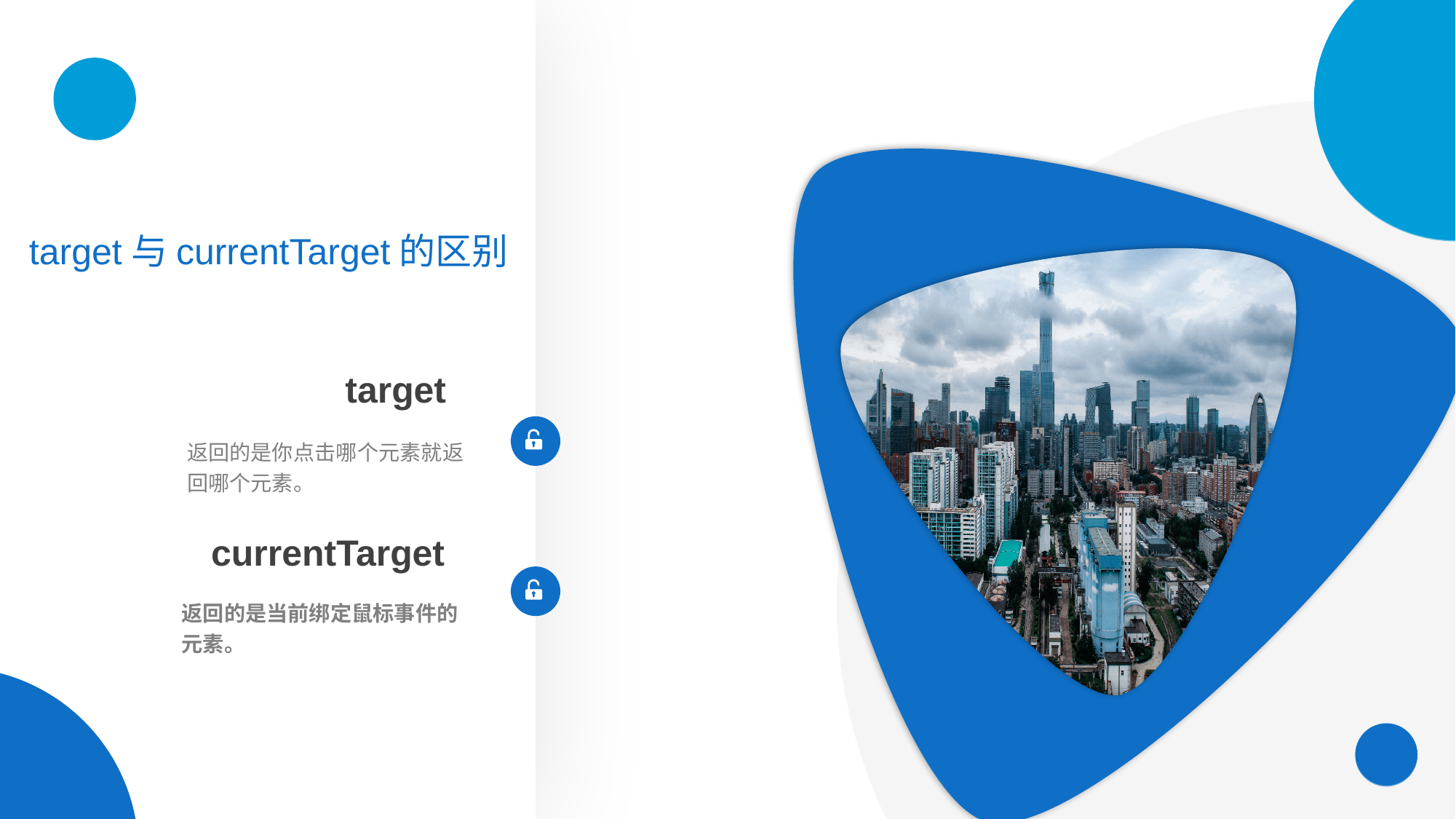

target与currentTarget的区别
target

返回的是你点击哪个元素就返回哪个元素。

currentTarget

返回的是当前绑定鼠标事件的元素。